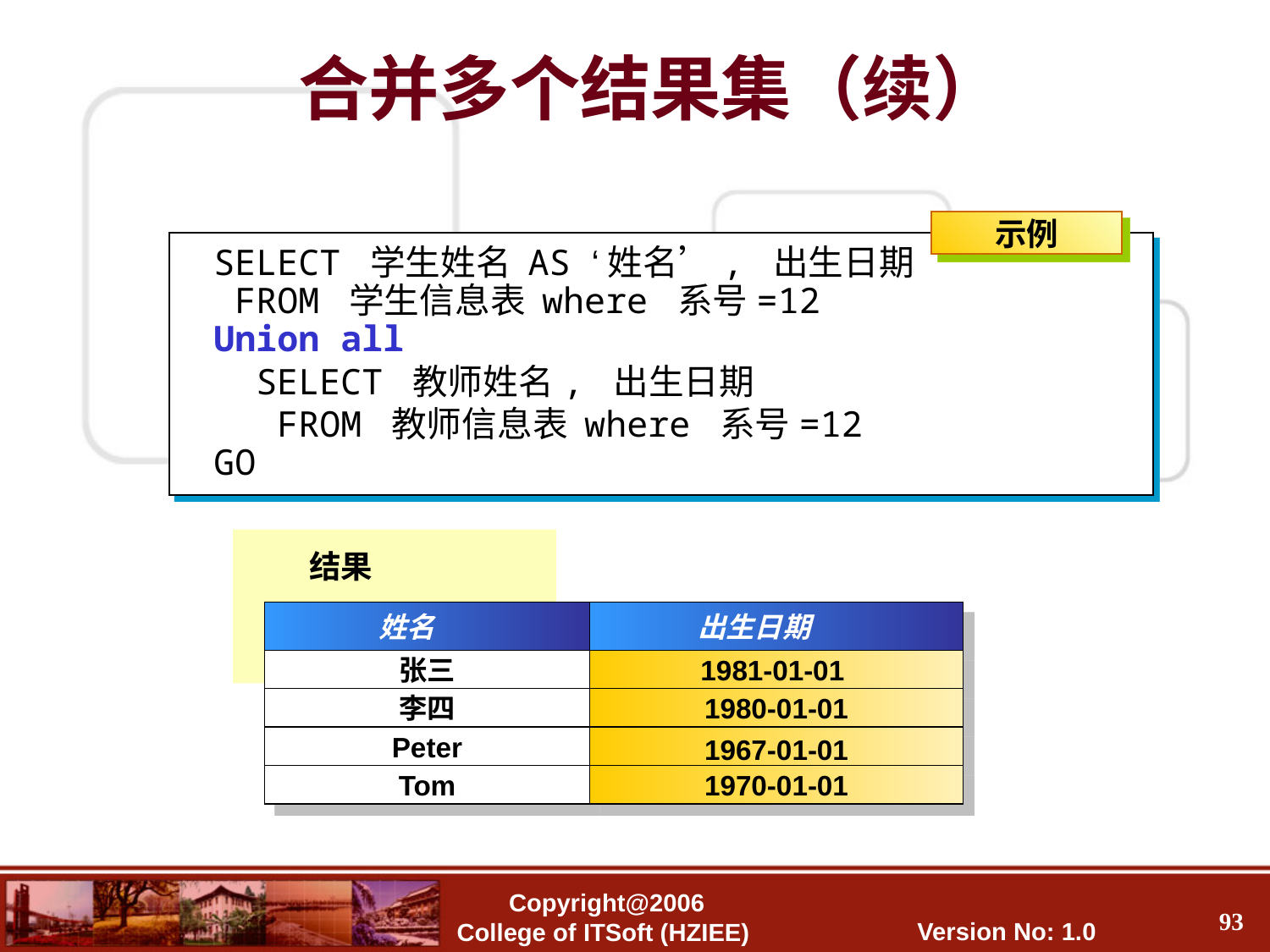

合并多个结果集（续）
示例
SELECT 学生姓名 AS ‘姓名’, 出生日期
 FROM 学生信息表 where 系号=12
Union all
  SELECT 教师姓名, 出生日期
   FROM 教师信息表 where 系号=12
GO

结果
               姓名
              出生日期
张三
1981-01-01
李四
1980-01-01
Peter
1967-01-01
Tom
1970-01-01